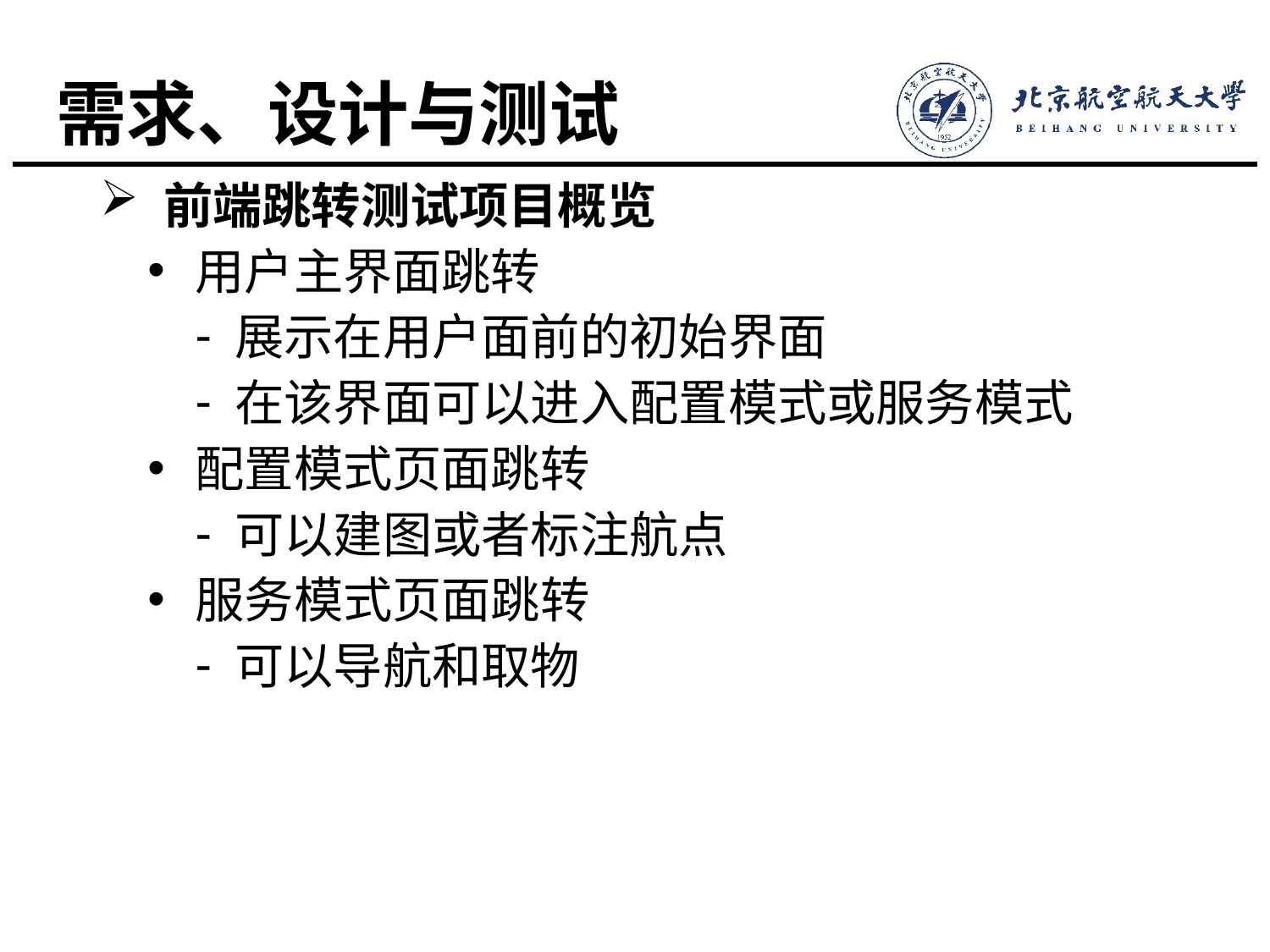

# 需求、设计与测试
前端跳转测试项目概览
用户主界面跳转
展示在用户面前的初始界面
在该界面可以进入配置模式或服务模式
配置模式页面跳转
可以建图或者标注航点
服务模式页面跳转
可以导航和取物

10